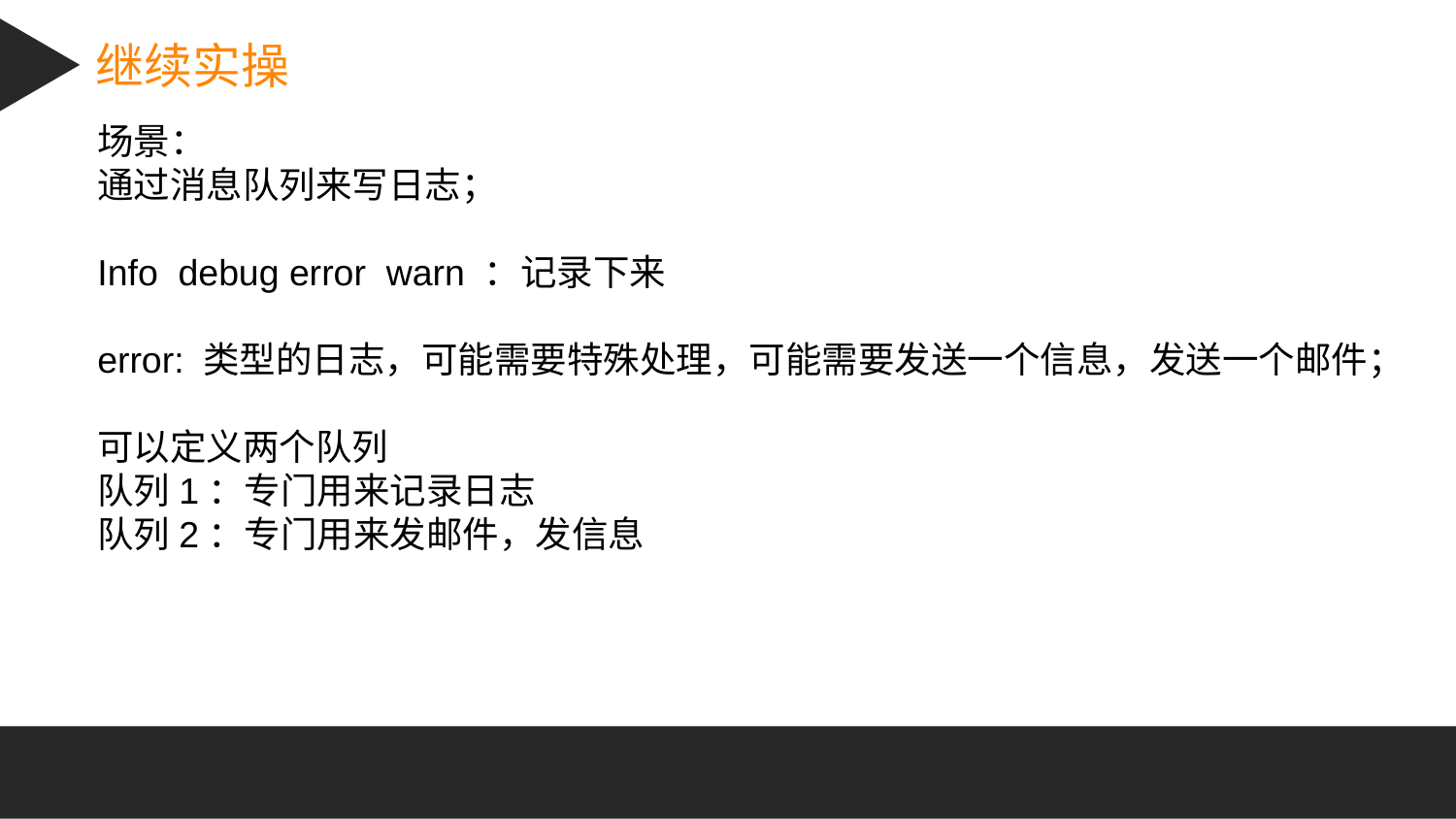

继续实操
场景：
通过消息队列来写日志；

Info  debug error  warn ：记录下来

error: 类型的日志，可能需要特殊处理，可能需要发送一个信息，发送一个邮件；

可以定义两个队列
队列1：专门用来记录日志
队列2：专门用来发邮件，发信息